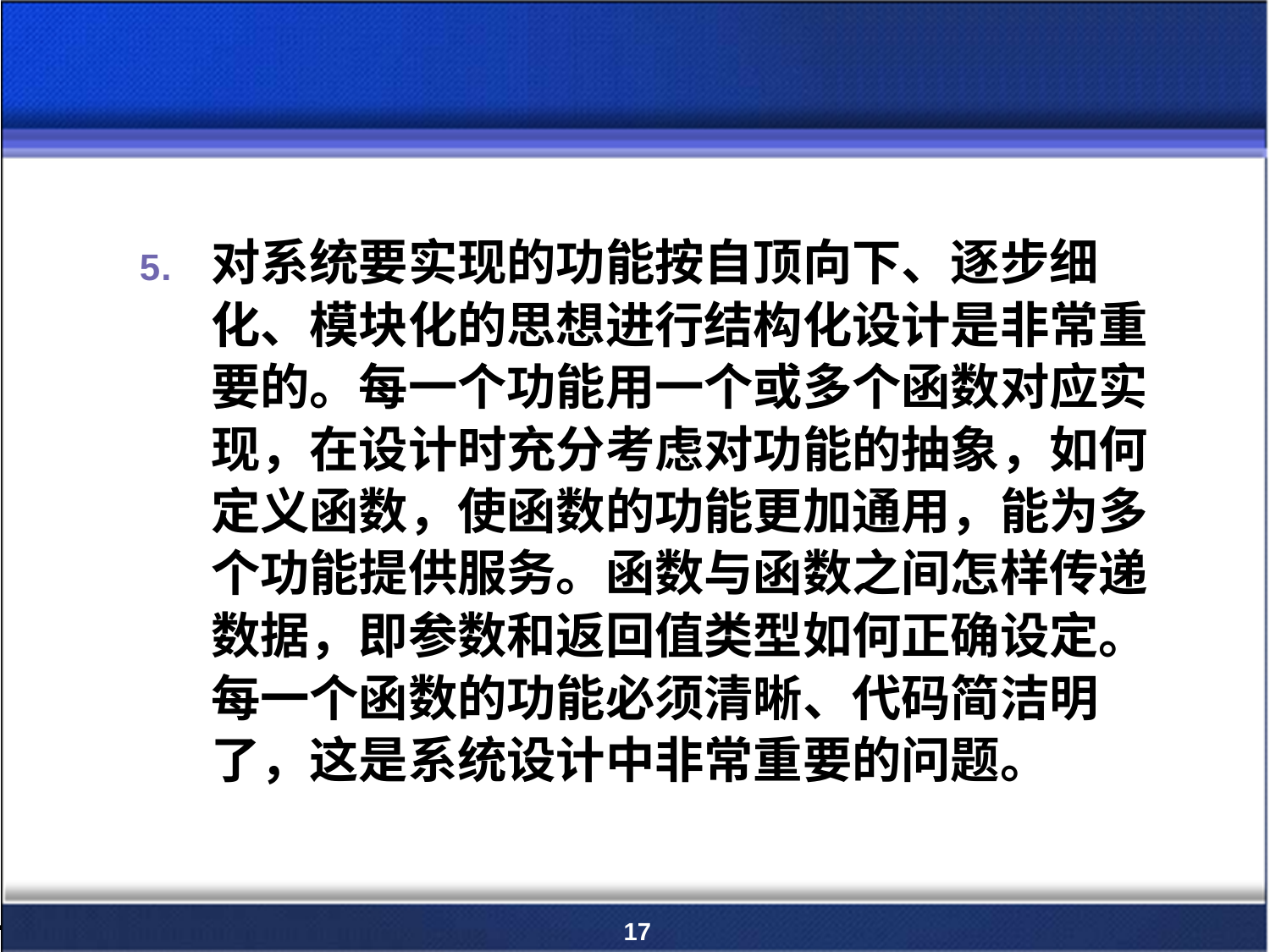

#
对系统要实现的功能按自顶向下、逐步细化、模块化的思想进行结构化设计是非常重要的。每一个功能用一个或多个函数对应实现，在设计时充分考虑对功能的抽象，如何定义函数，使函数的功能更加通用，能为多个功能提供服务。函数与函数之间怎样传递数据，即参数和返回值类型如何正确设定。每一个函数的功能必须清晰、代码简洁明了，这是系统设计中非常重要的问题。

17